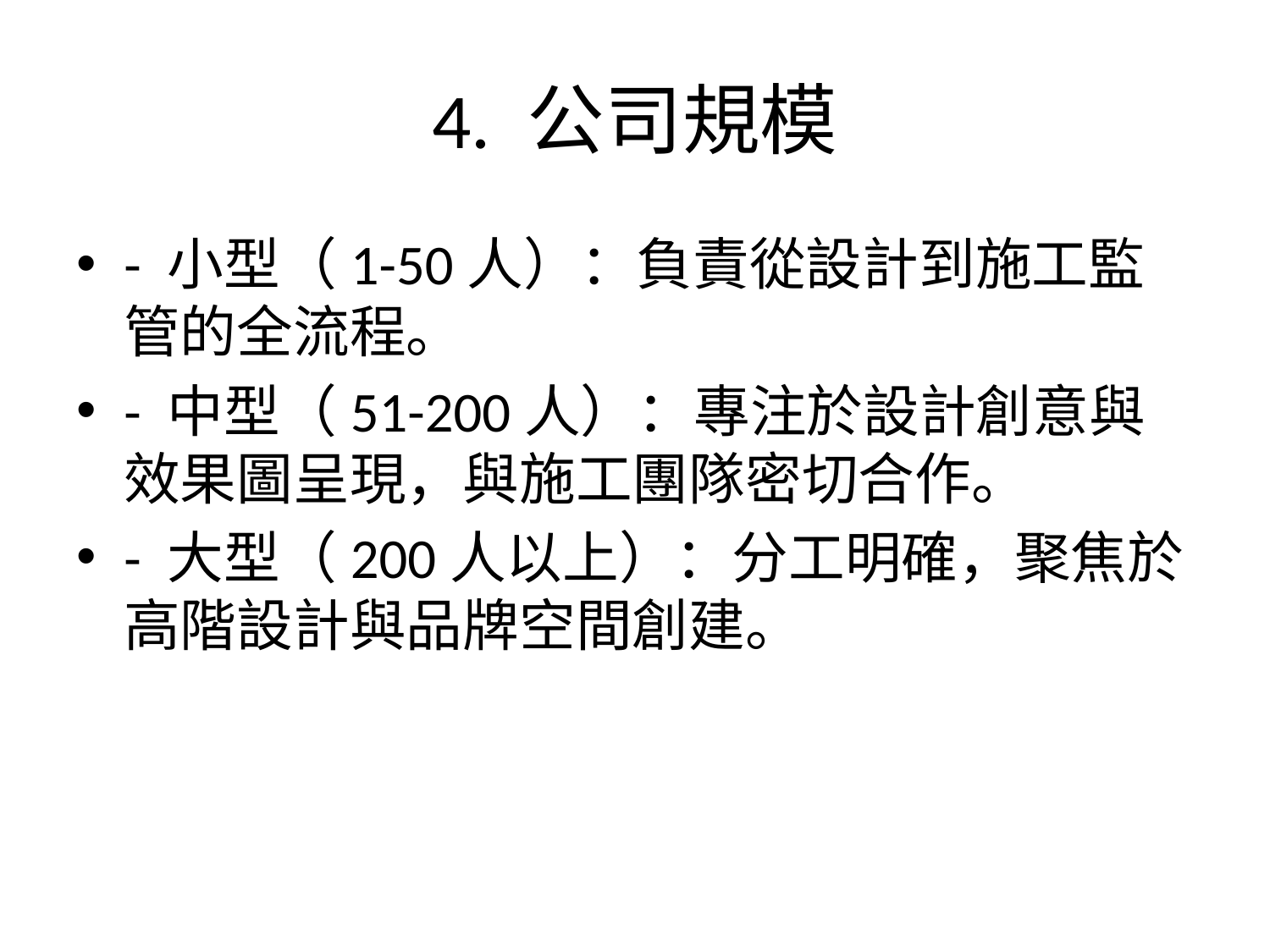

# 4. 公司規模
- 小型（1-50人）：負責從設計到施工監管的全流程。
- 中型（51-200人）：專注於設計創意與效果圖呈現，與施工團隊密切合作。
- 大型（200人以上）：分工明確，聚焦於高階設計與品牌空間創建。